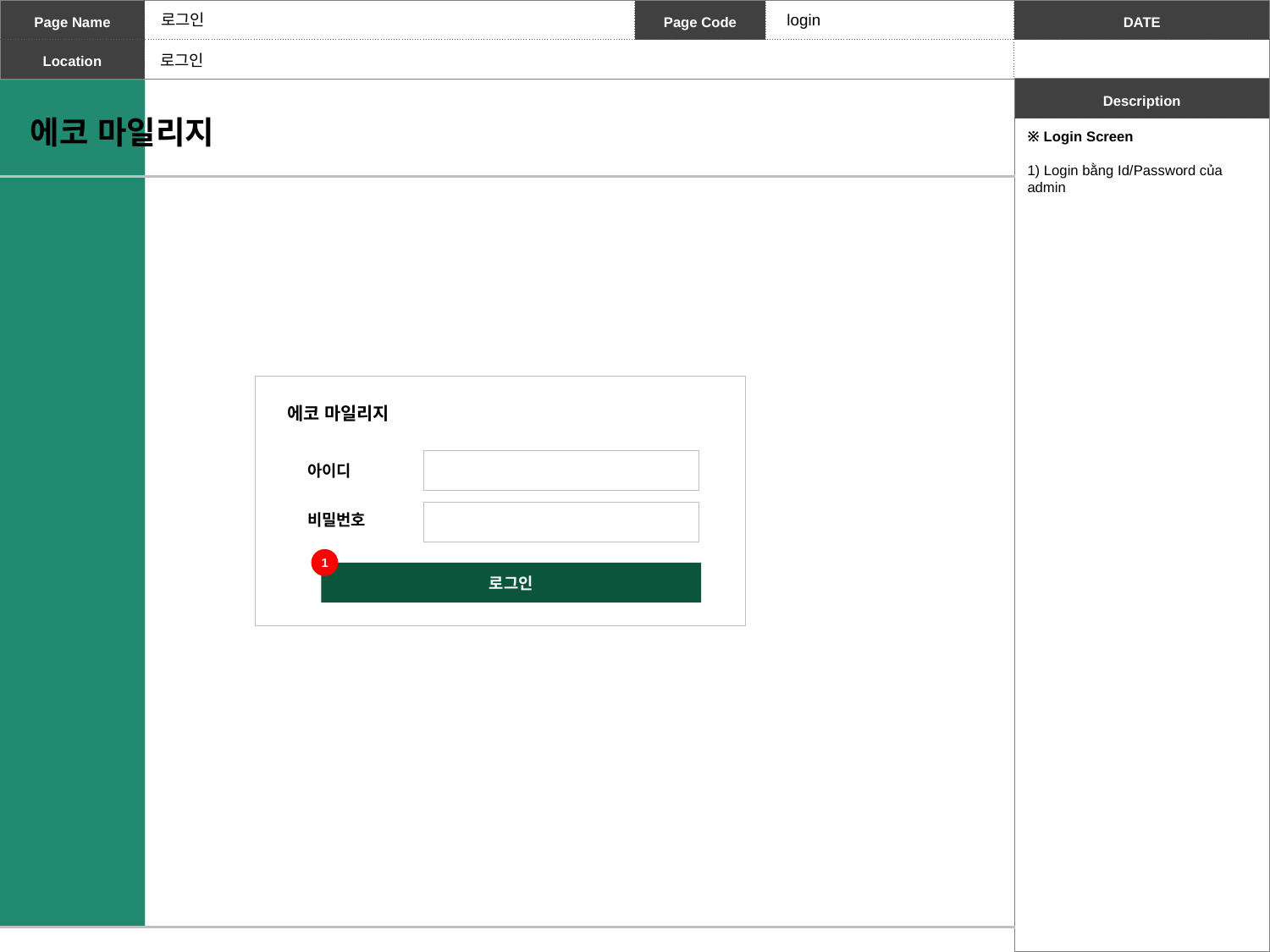

로그인
login
로그인

에코 마일리지
※ Login Screen

1) Login bằng Id/Password của admin

에코 마일리지

아이디

비밀번호
1
로그인